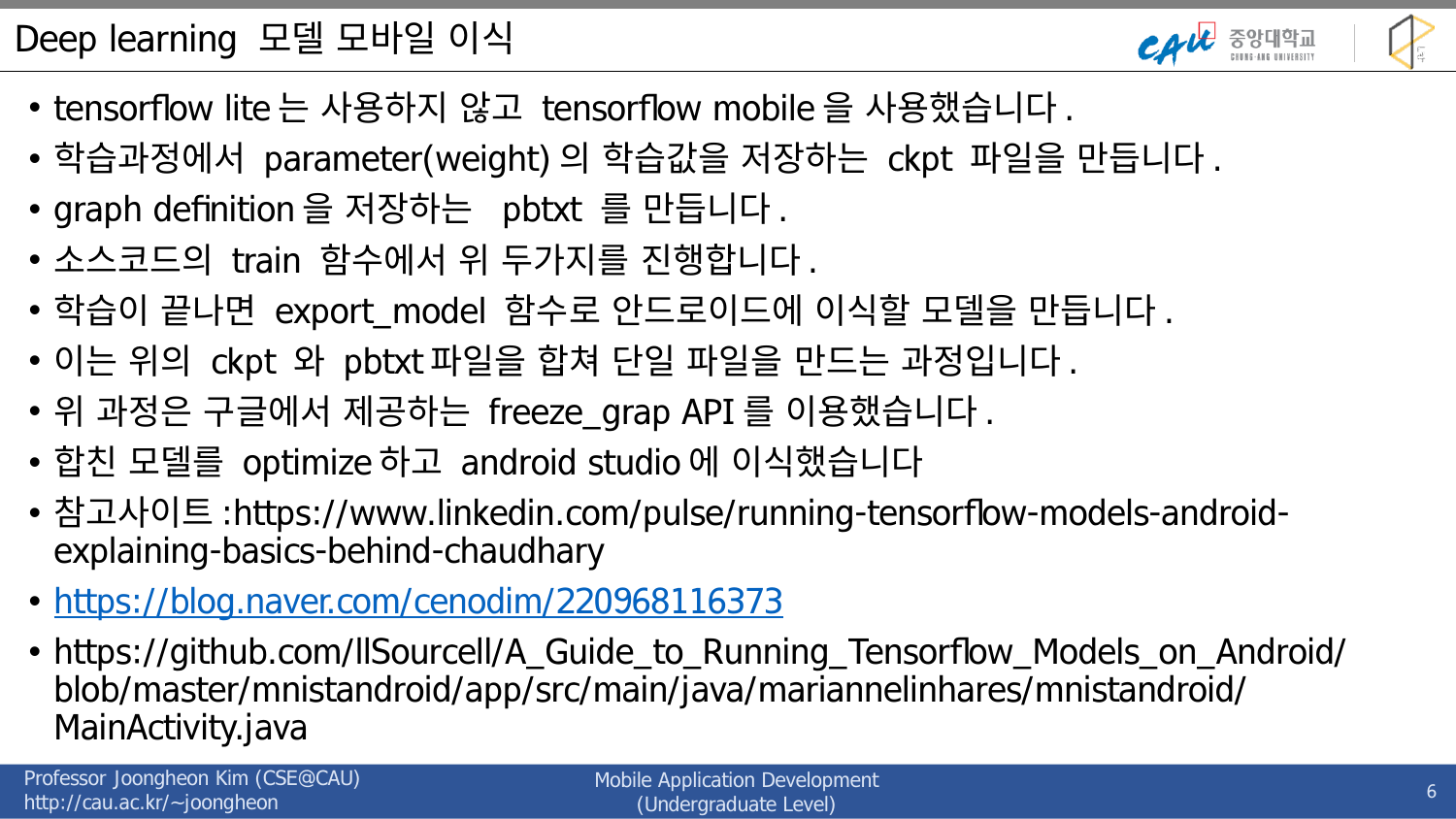

# Deep learning 모델 모바일 이식
tensorflow lite는 사용하지 않고 tensorflow mobile을 사용했습니다.
학습과정에서 parameter(weight)의 학습값을 저장하는 ckpt 파일을 만듭니다.
graph definition을 저장하는  pbtxt 를 만듭니다.
소스코드의 train 함수에서 위 두가지를 진행합니다.
학습이 끝나면 export_model 함수로 안드로이드에 이식할 모델을 만듭니다.
이는 위의 ckpt 와 pbtxt파일을 합쳐 단일 파일을 만드는 과정입니다.
위 과정은 구글에서 제공하는 freeze_grap API를 이용했습니다.
합친 모델를 optimize하고 android studio에 이식했습니다
참고사이트:https://www.linkedin.com/pulse/running-tensorflow-models-android-explaining-basics-behind-chaudhary
https://blog.naver.com/cenodim/220968116373
https://github.com/llSourcell/A_Guide_to_Running_Tensorflow_Models_on_Android/blob/master/mnistandroid/app/src/main/java/mariannelinhares/mnistandroid/MainActivity.java

6